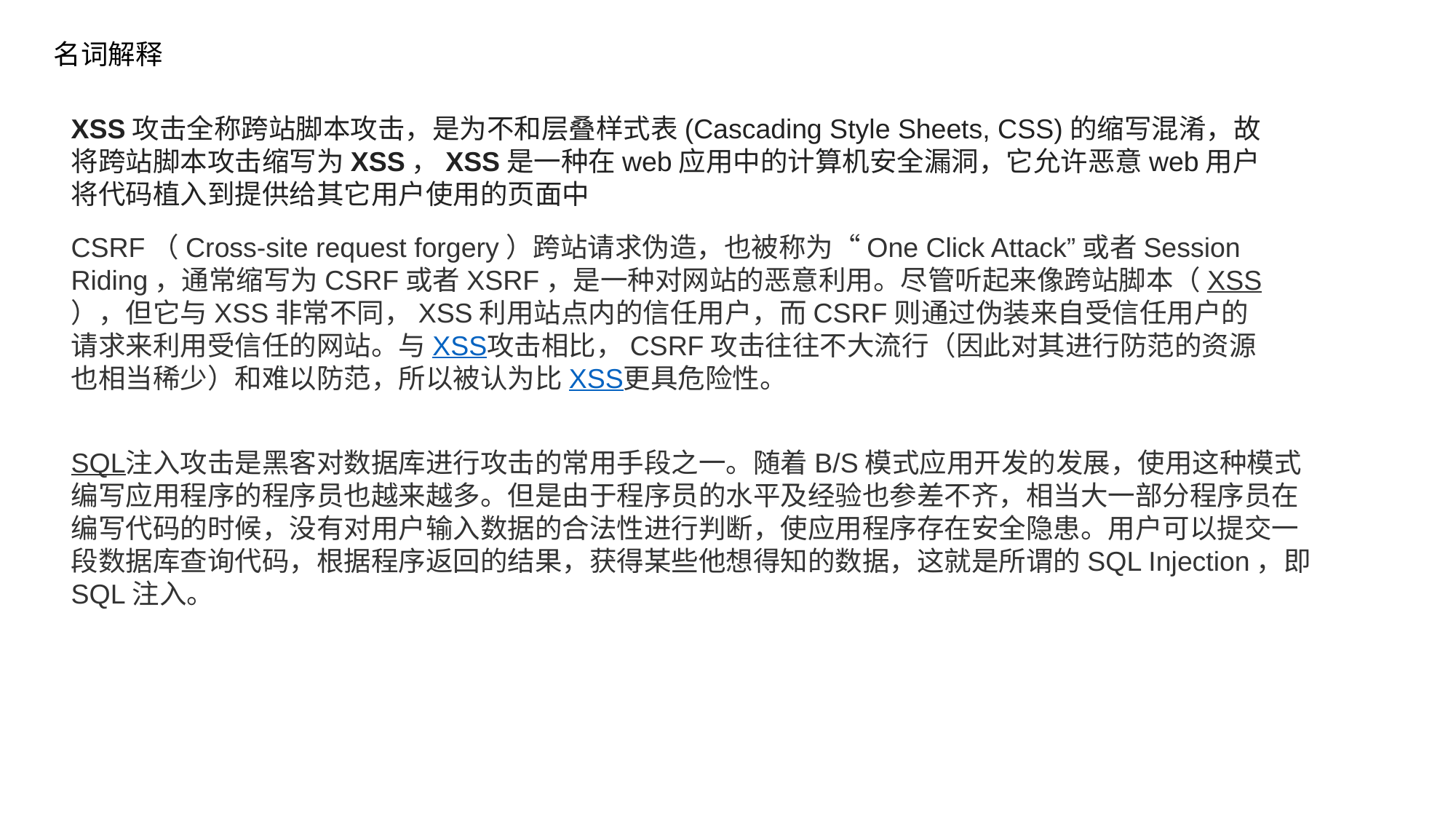

名词解释
XSS攻击全称跨站脚本攻击，是为不和层叠样式表(Cascading Style Sheets, CSS)的缩写混淆，故将跨站脚本攻击缩写为XSS，XSS是一种在web应用中的计算机安全漏洞，它允许恶意web用户将代码植入到提供给其它用户使用的页面中
CSRF（Cross-site request forgery）跨站请求伪造，也被称为“One Click Attack”或者Session Riding，通常缩写为CSRF或者XSRF，是一种对网站的恶意利用。尽管听起来像跨站脚本（XSS），但它与XSS非常不同，XSS利用站点内的信任用户，而CSRF则通过伪装来自受信任用户的请求来利用受信任的网站。与XSS攻击相比，CSRF攻击往往不大流行（因此对其进行防范的资源也相当稀少）和难以防范，所以被认为比XSS更具危险性。
SQL注入攻击是黑客对数据库进行攻击的常用手段之一。随着B/S模式应用开发的发展，使用这种模式编写应用程序的程序员也越来越多。但是由于程序员的水平及经验也参差不齐，相当大一部分程序员在编写代码的时候，没有对用户输入数据的合法性进行判断，使应用程序存在安全隐患。用户可以提交一段数据库查询代码，根据程序返回的结果，获得某些他想得知的数据，这就是所谓的SQL Injection，即SQL注入。